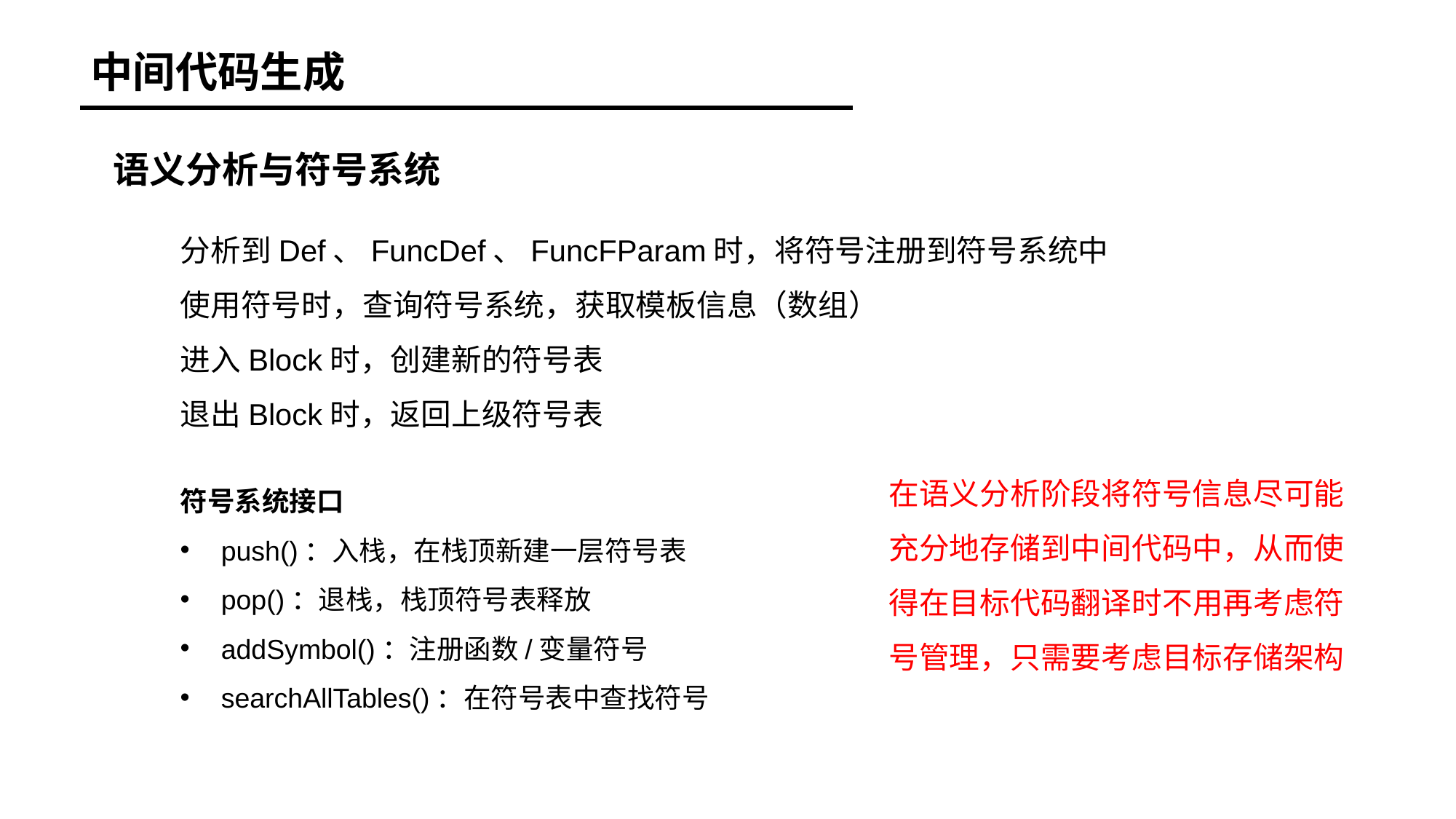

中间代码生成
语义分析与符号系统
分析到Def、FuncDef、FuncFParam时，将符号注册到符号系统中
使用符号时，查询符号系统，获取模板信息（数组）
进入Block时，创建新的符号表
退出Block时，返回上级符号表
在语义分析阶段将符号信息尽可能充分地存储到中间代码中，从而使得在目标代码翻译时不用再考虑符号管理，只需要考虑目标存储架构
符号系统接口
push()：入栈，在栈顶新建一层符号表
pop()：退栈，栈顶符号表释放
addSymbol()：注册函数/变量符号
searchAllTables()：在符号表中查找符号